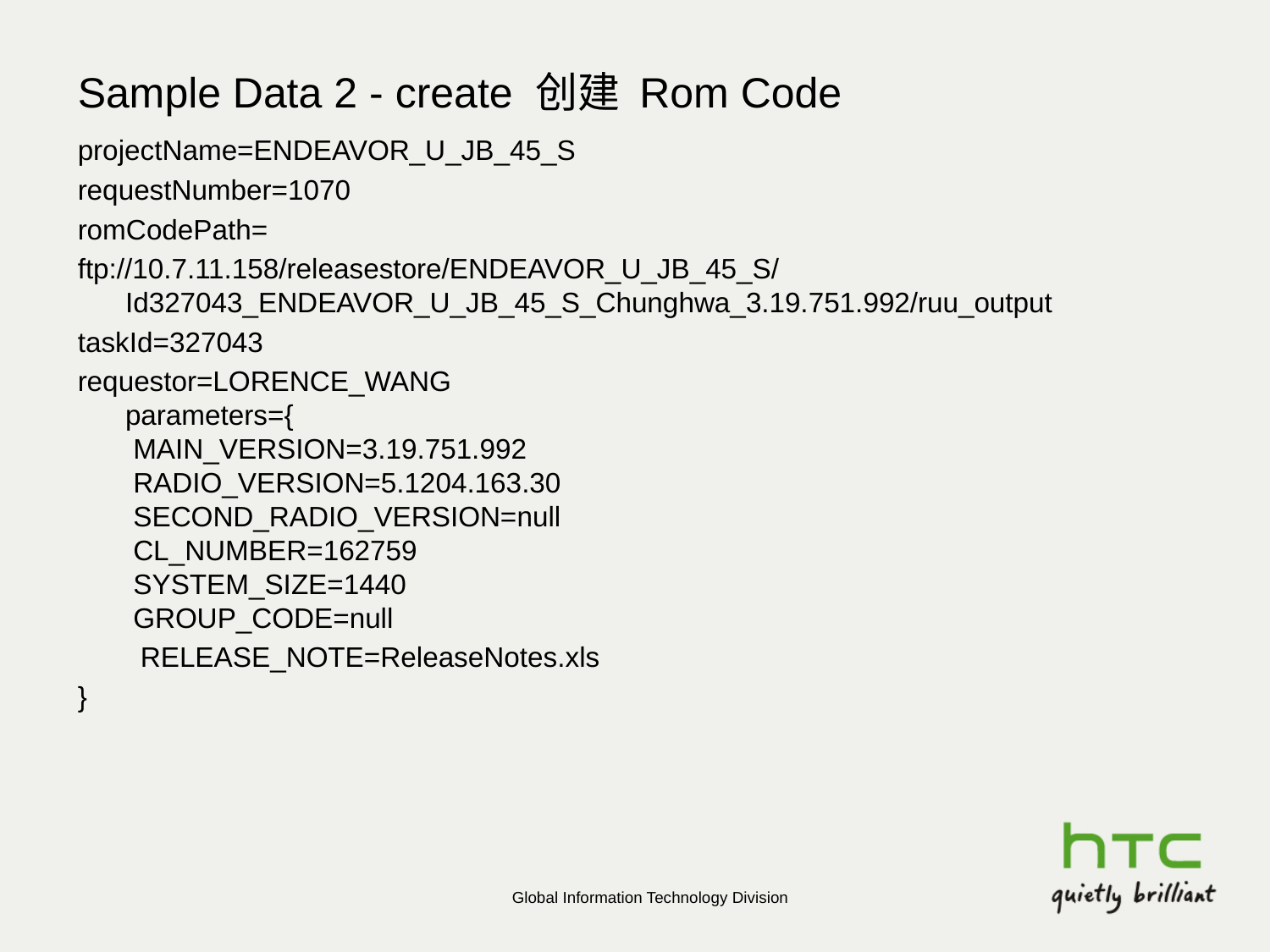

# Sample Data 2 - create 创建 Rom Code
projectName=ENDEAVOR_U_JB_45_S
requestNumber=1070
romCodePath=
ftp://10.7.11.158/releasestore/ENDEAVOR_U_JB_45_S/Id327043_ENDEAVOR_U_JB_45_S_Chunghwa_3.19.751.992/ruu_output
taskId=327043
requestor=LORENCE_WANG
parameters={
 MAIN_VERSION=3.19.751.992
 RADIO_VERSION=5.1204.163.30
 SECOND_RADIO_VERSION=null
 CL_NUMBER=162759
 SYSTEM_SIZE=1440
 GROUP_CODE=null
        RELEASE_NOTE=ReleaseNotes.xls
}